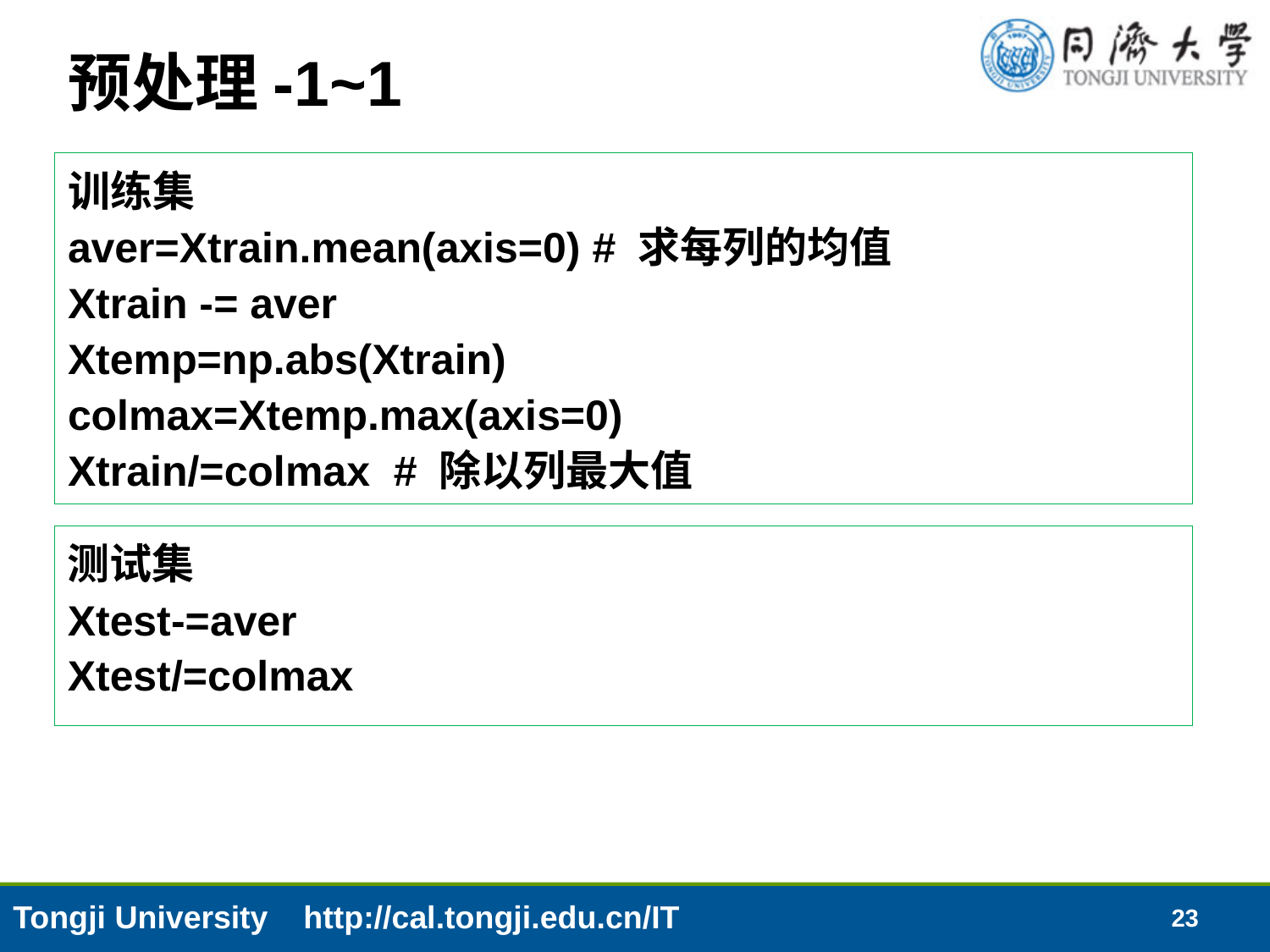

# 预处理-1~1
训练集
aver=Xtrain.mean(axis=0) # 求每列的均值
Xtrain -= aver
Xtemp=np.abs(Xtrain)
colmax=Xtemp.max(axis=0)
Xtrain/=colmax  # 除以列最大值
测试集
Xtest-=aver
Xtest/=colmax